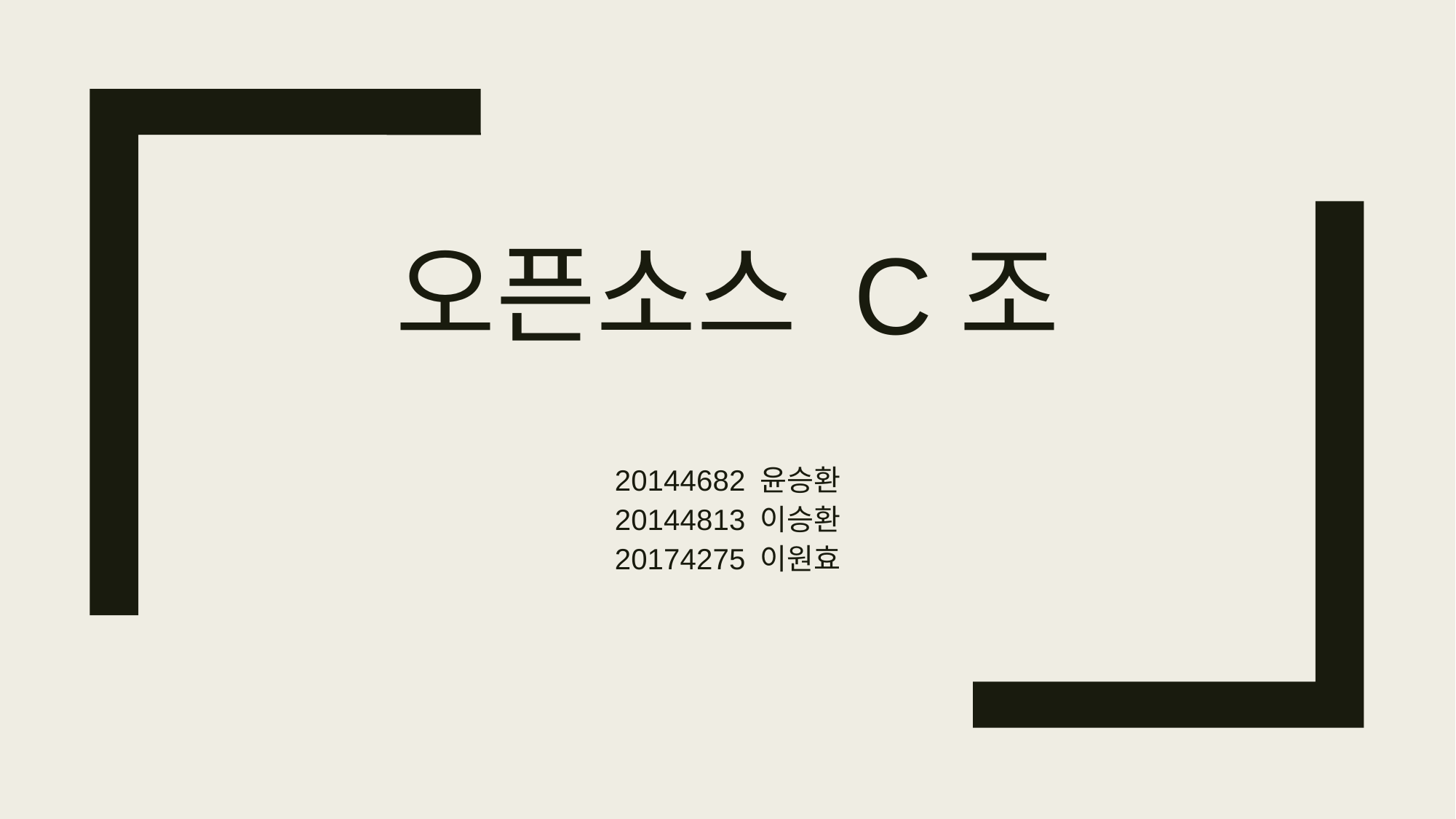

# 오픈소스 C조
20144682 윤승환
20144813 이승환
20174275 이원효